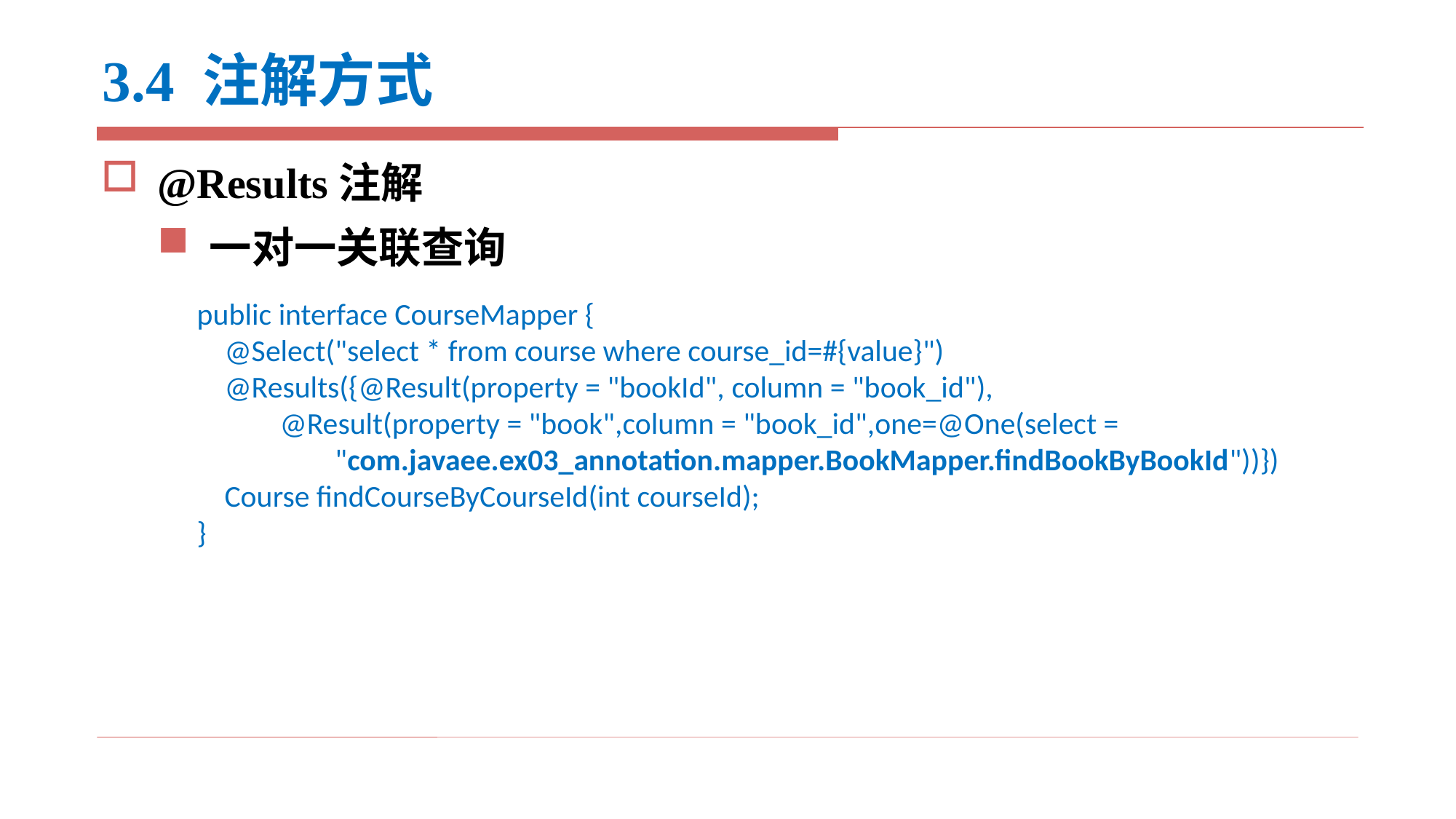

# 3.4 注解方式
@Results注解
一对一关联查询
public interface CourseMapper {    @Select("select * from course where course_id=#{value}")    @Results({@Result(property = "bookId", column = "book_id"),            @Result(property = "book",column = "book_id",one=@One(select =                    "com.javaee.ex03_annotation.mapper.BookMapper.findBookByBookId"))})    Course findCourseByCourseId(int courseId);}
58